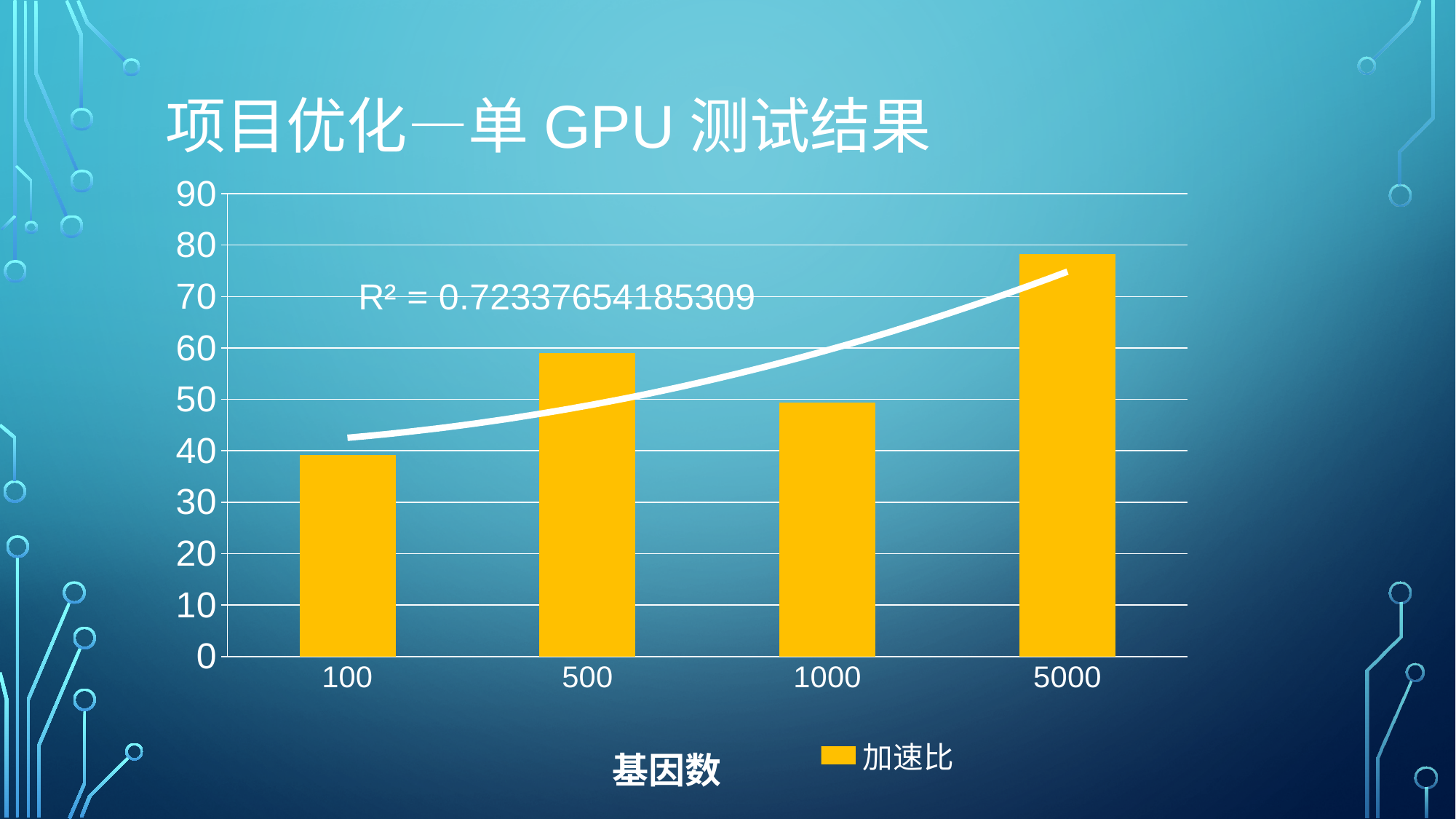

项目优化—单GPU测试结果

### Chart

| Category |  |
|---|---|
| 100 | 39.14814814814816 |
| 500 | 58.95774647887323 |
| 1000 | 49.40444444444444 |
| 5000 | 78.21988527724666 |